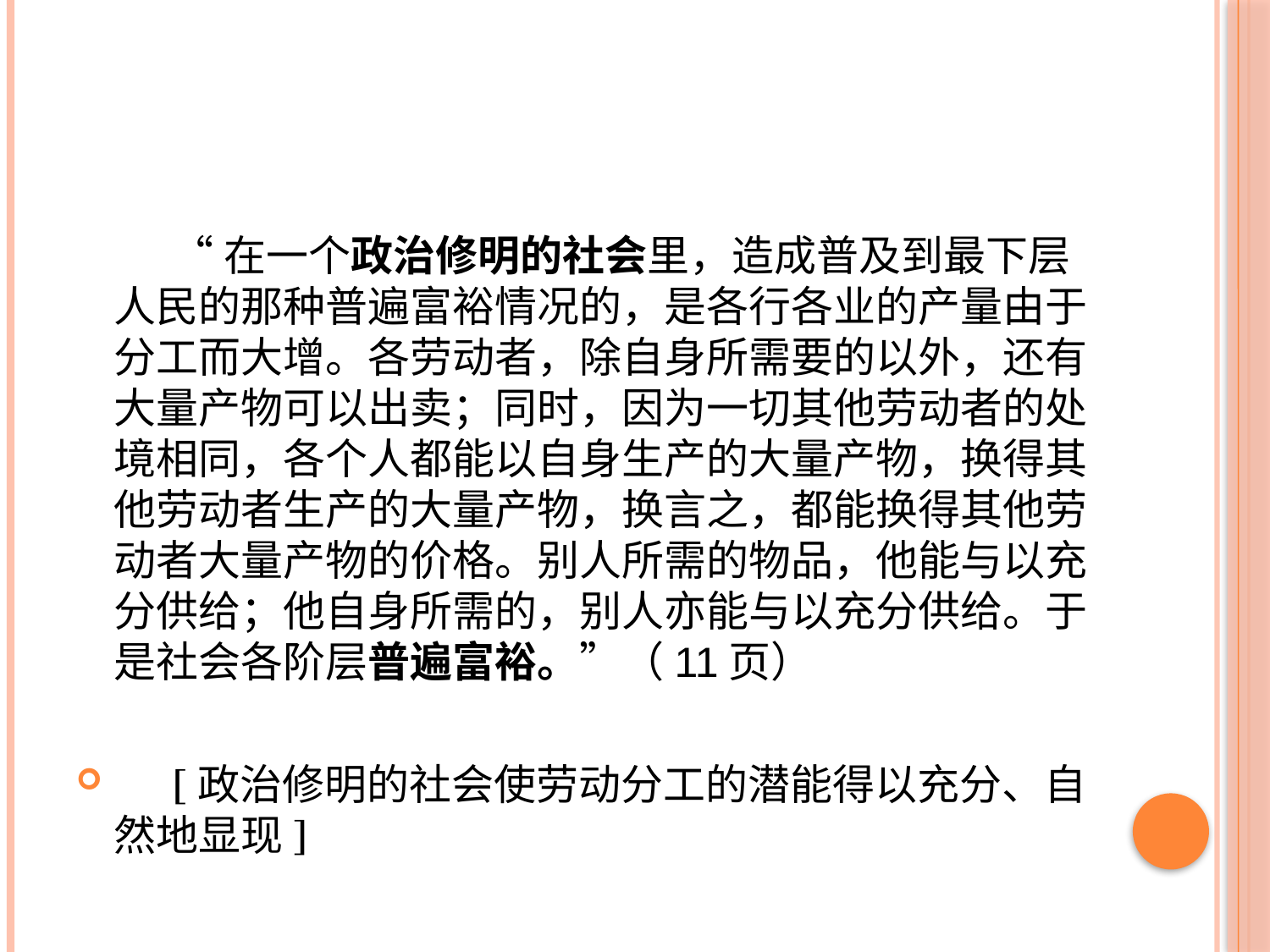

#
          “在一个政治修明的社会里，造成普及到最下层人民的那种普遍富裕情况的，是各行各业的产量由于分工而大增。各劳动者，除自身所需要的以外，还有大量产物可以出卖；同时，因为一切其他劳动者的处境相同，各个人都能以自身生产的大量产物，换得其他劳动者生产的大量产物，换言之，都能换得其他劳动者大量产物的价格。别人所需的物品，他能与以充分供给；他自身所需的，别人亦能与以充分供给。于是社会各阶层普遍富裕。”（11页）

     [政治修明的社会使劳动分工的潜能得以充分、自然地显现]